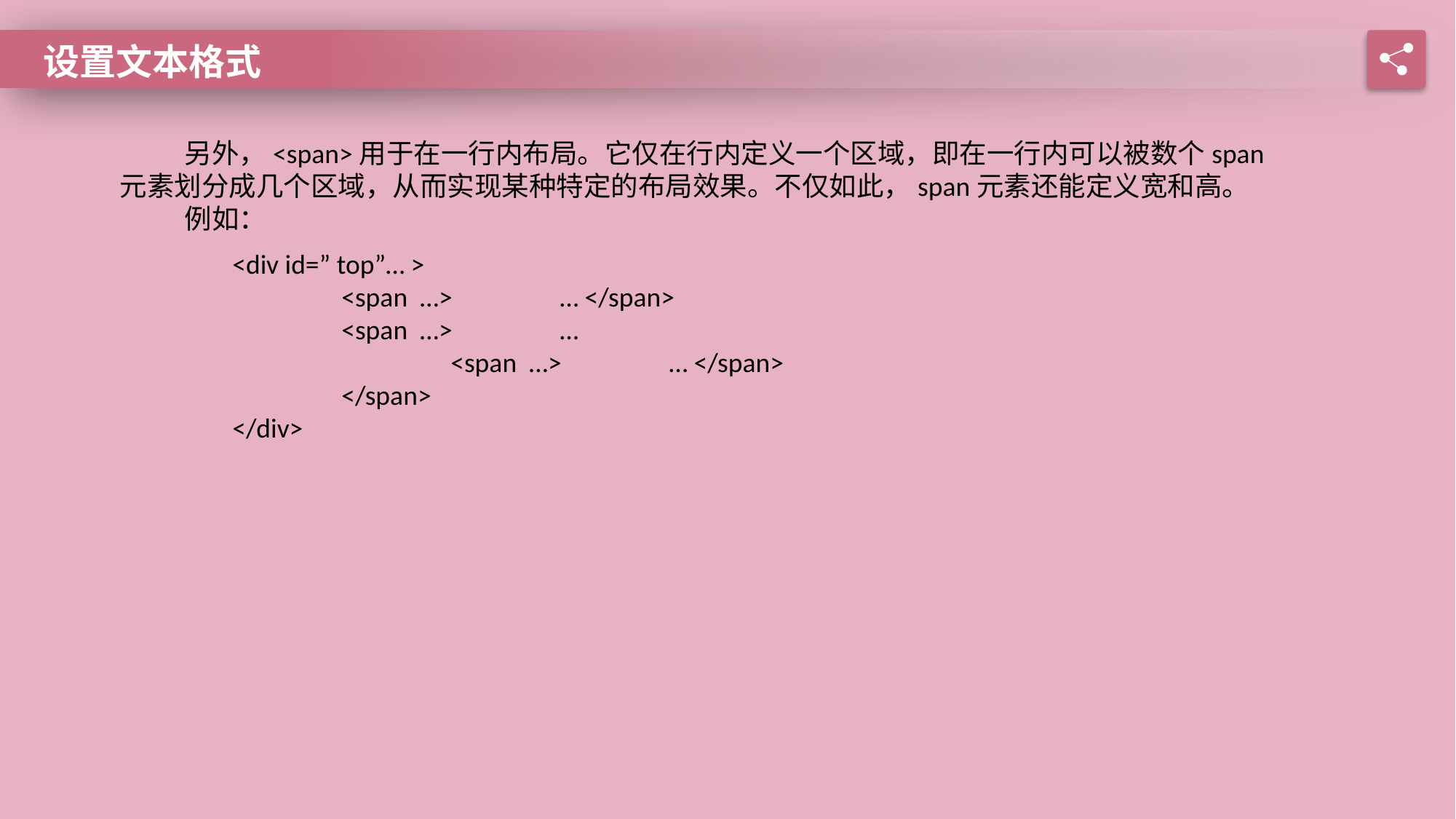

设置文本格式
另外，<span>用于在一行内布局。它仅在行内定义一个区域，即在一行内可以被数个span元素划分成几个区域，从而实现某种特定的布局效果。不仅如此，span元素还能定义宽和高。
例如：
<div id=” top”… >
	<span  …>	… </span>
	<span  …>	…
		<span  …>	… </span>
	</span>
</div>